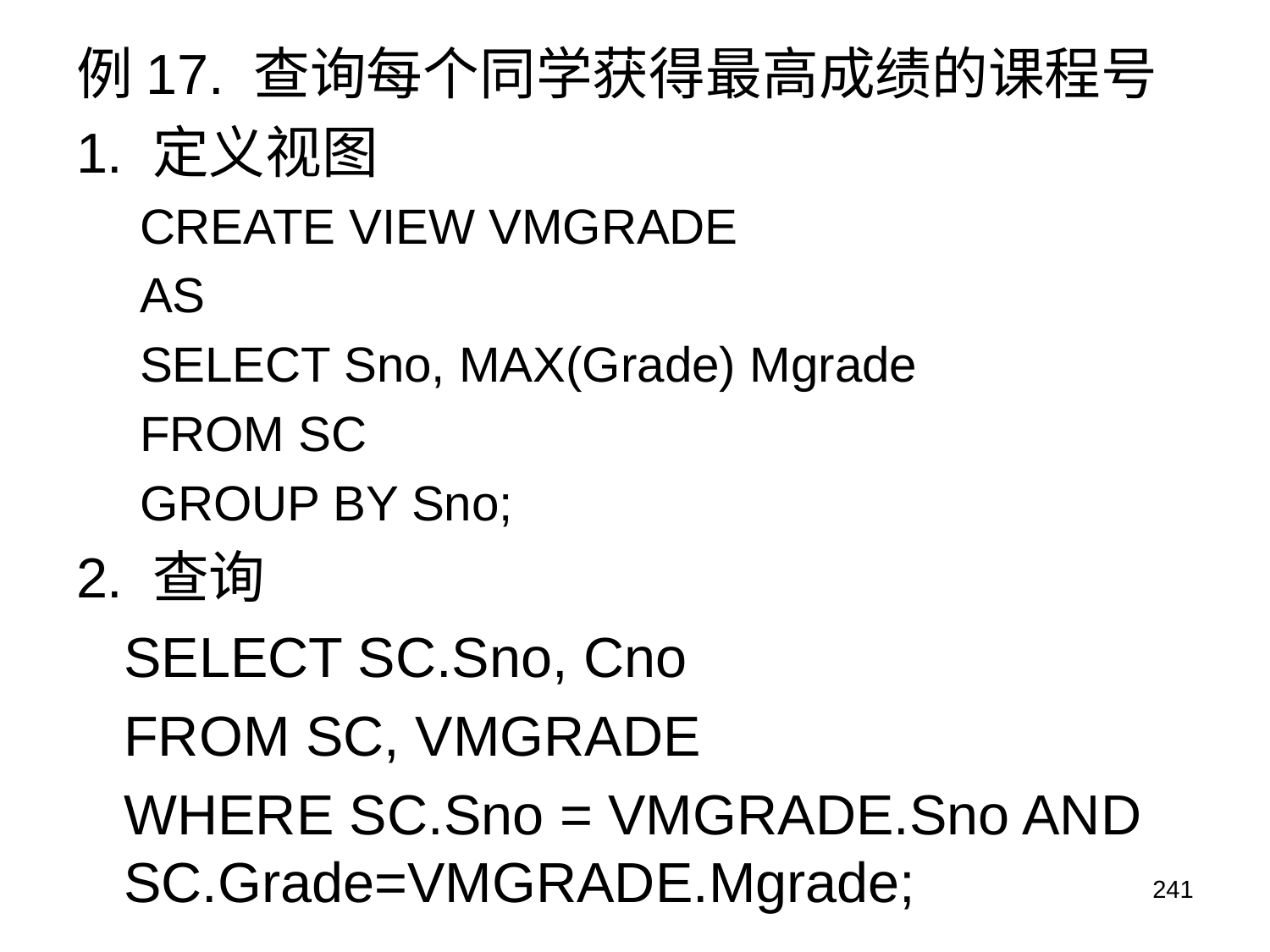

例17. 查询每个同学获得最高成绩的课程号
1. 定义视图
CREATE VIEW VMGRADE
AS
SELECT Sno, MAX(Grade) Mgrade
FROM SC
GROUP BY Sno;
2. 查询
	SELECT SC.Sno, Cno
	FROM SC, VMGRADE
	WHERE SC.Sno = VMGRADE.Sno AND SC.Grade=VMGRADE.Mgrade;

241